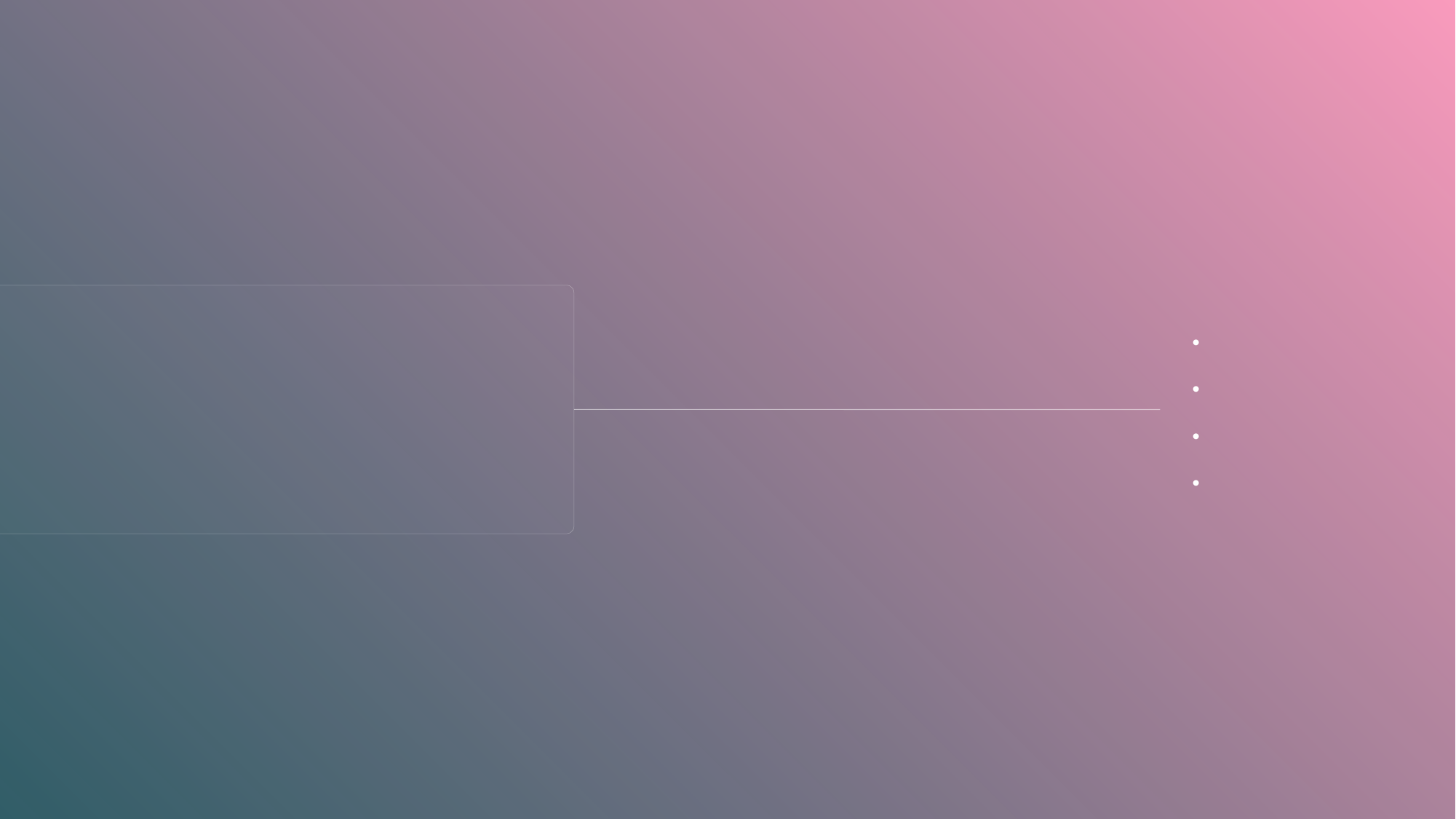

개요
기능
추가 기능
문제점 및 해결방안
# INDEX